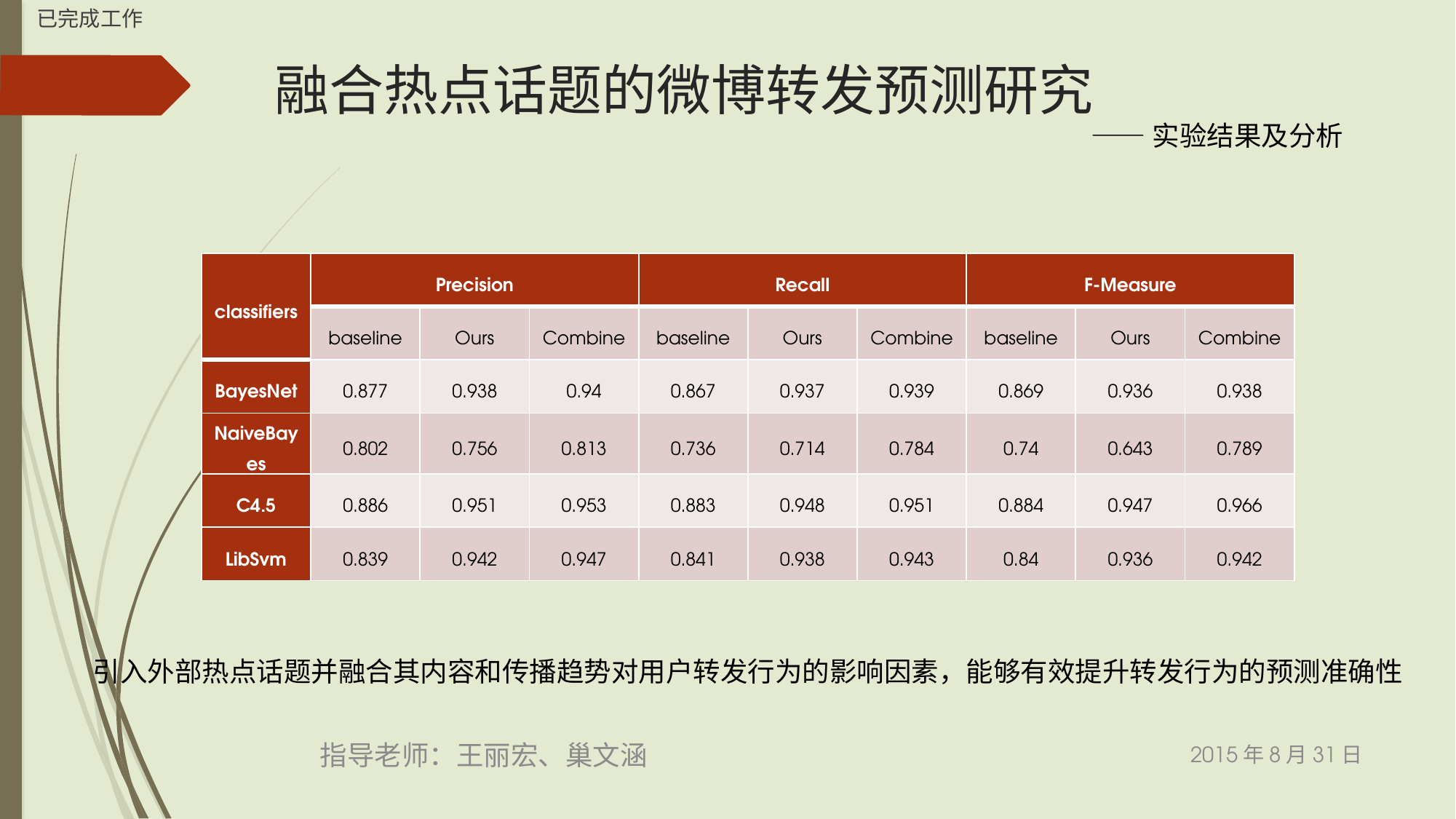

已完成工作
# 融合热点话题的微博转发预测研究
——实验结果及分析
| classifiers | Precision |  |  | Recall |  |  | F-Measure |  |  |
| --- | --- | --- | --- | --- | --- | --- | --- | --- | --- |
|  | baseline | Ours | Combine | baseline | Ours | Combine | baseline | Ours | Combine |
| BayesNet | 0.877 | 0.938 | 0.94 | 0.867 | 0.937 | 0.939 | 0.869 | 0.936 | 0.938 |
| NaiveBayes | 0.802 | 0.756 | 0.813 | 0.736 | 0.714 | 0.784 | 0.74 | 0.643 | 0.789 |
| C4.5 | 0.886 | 0.951 | 0.953 | 0.883 | 0.948 | 0.951 | 0.884 | 0.947 | 0.966 |
| LibSvm | 0.839 | 0.942 | 0.947 | 0.841 | 0.938 | 0.943 | 0.84 | 0.936 | 0.942 |
引入外部热点话题并融合其内容和传播趋势对用户转发行为的影响因素，能够有效提升转发行为的预测准确性
2015年8月31日
指导老师：王丽宏、巢文涵